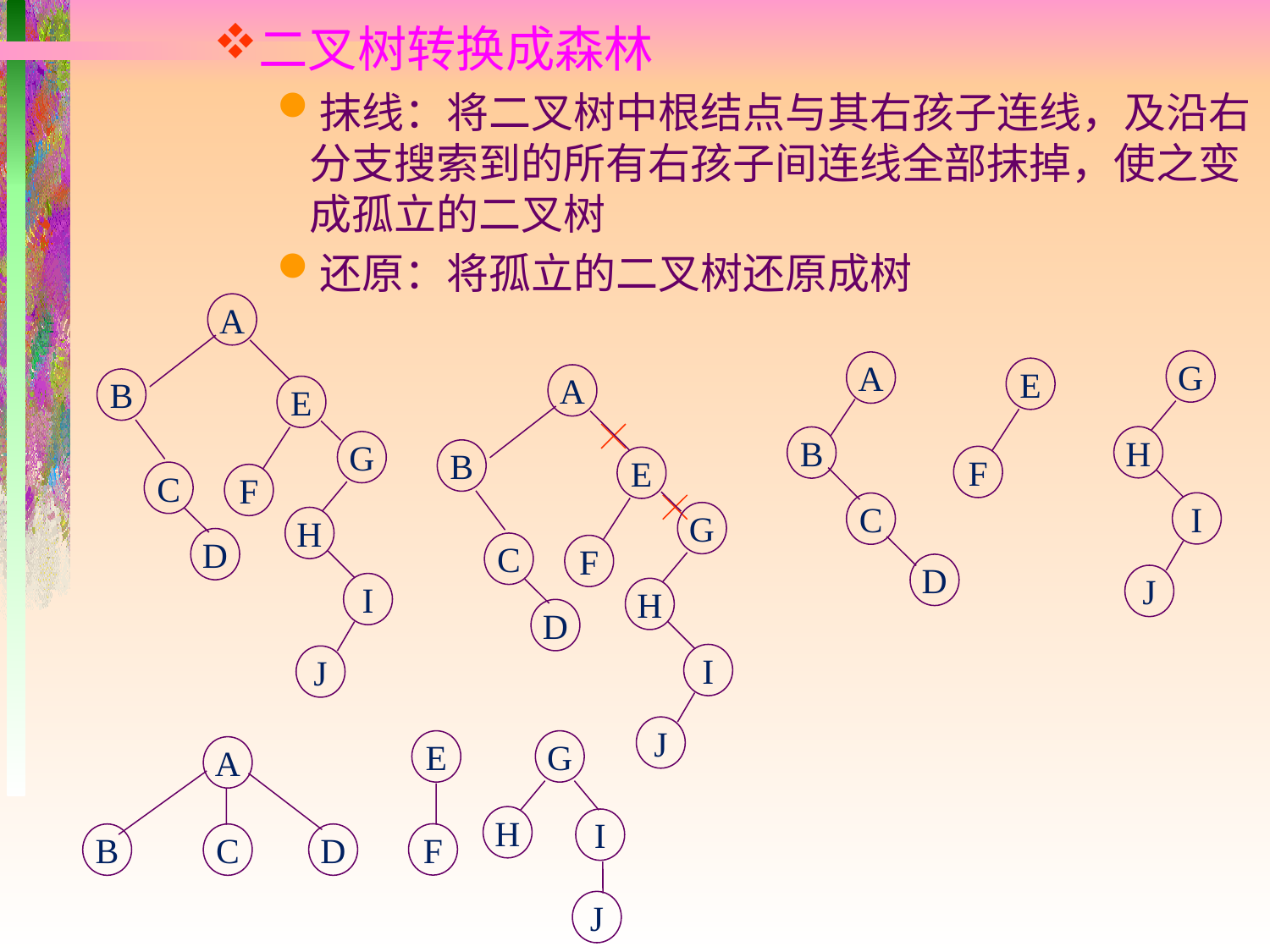

二叉树转换成森林
抹线：将二叉树中根结点与其右孩子连线，及沿右分支搜索到的所有右孩子间连线全部抹掉，使之变成孤立的二叉树
还原：将孤立的二叉树还原成树
A

B
E

F

G

H

I

J
C

D
G

H

I

J
A

B

C

D
E

F
A

B
E

F

G

H

I

J
C

D

E

F
G

H
I

J
A

B
C
D